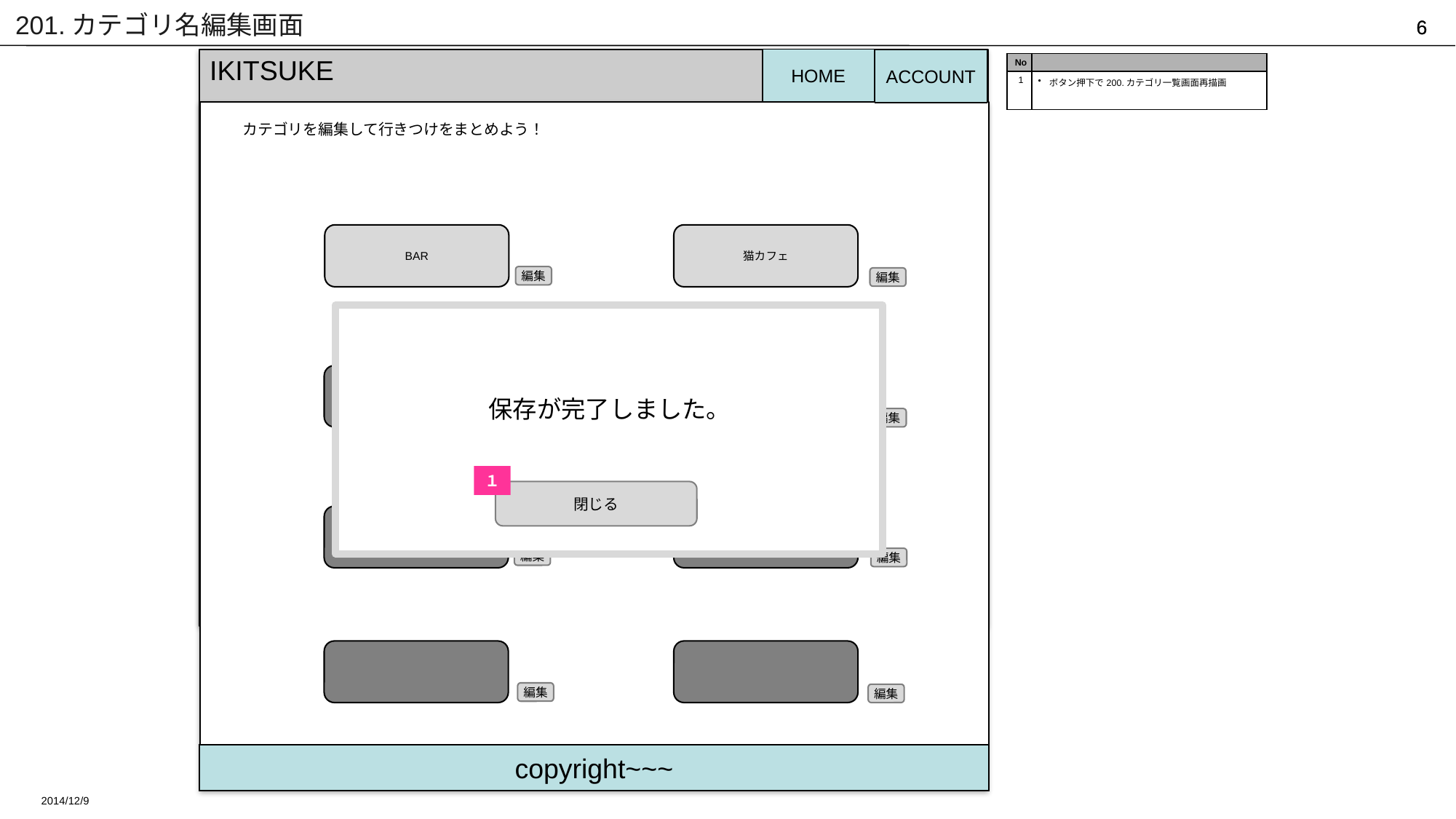

201.カテゴリ名編集画面
IKITSUKE

HOME
ACCOUNT
| No |  |
| --- | --- |
| 1 | ボタン押下で200.カテゴリ一覧画面再描画 |

カテゴリを編集して行きつけをまとめよう！
BAR
猫カフェ
編集
編集

保存が完了しました。

編集
編集
１
1
閉じる

編集
編集

編集
編集
copyright~~~
2014/12/9